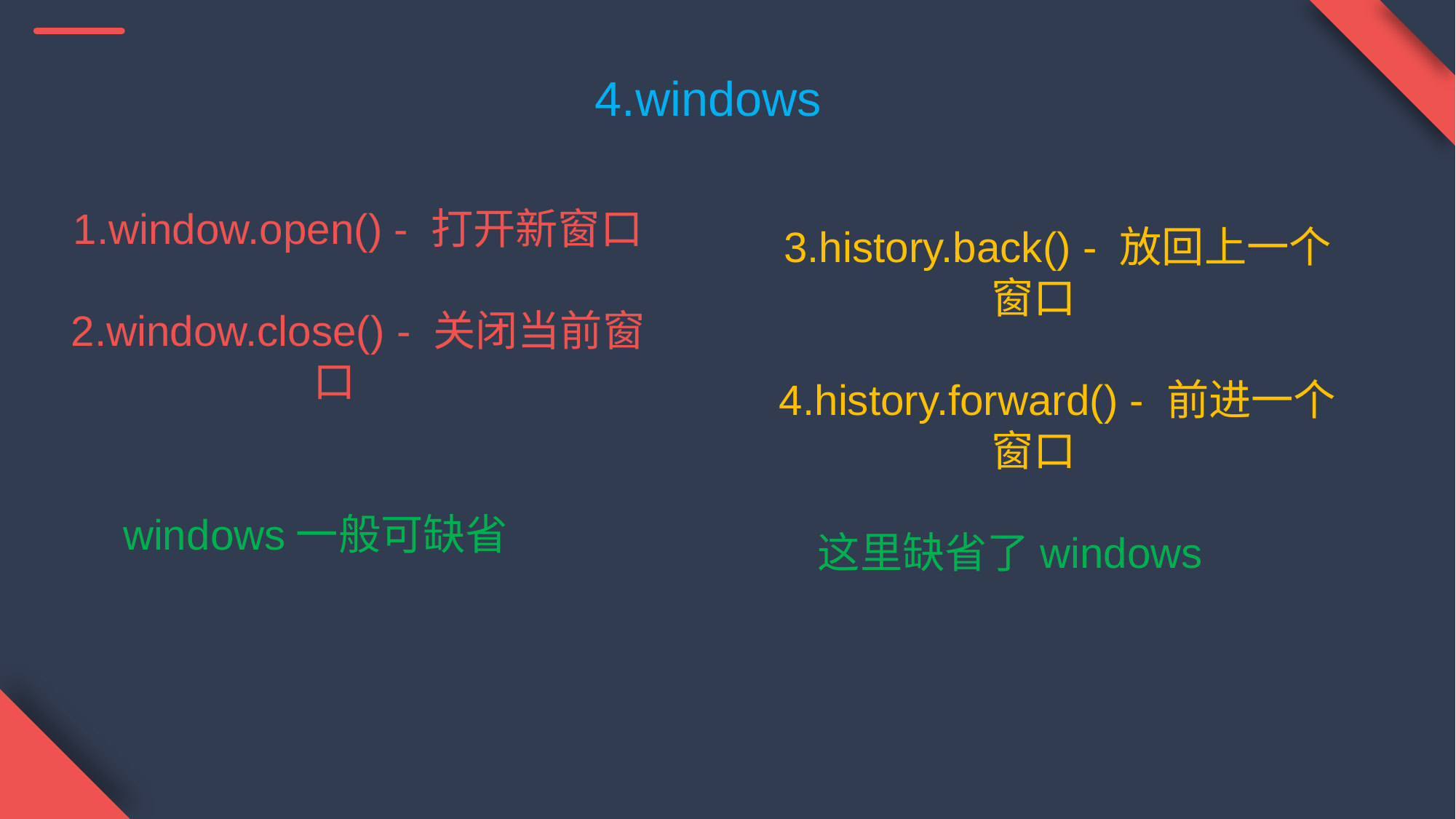

4.windows

    1.window.open() - 打开新窗口

    2.window.close() - 关闭当前窗口

windows一般可缺省

    3.history.back() - 放回上一个窗口

    4.history.forward() - 前进一个窗口

这里缺省了windows